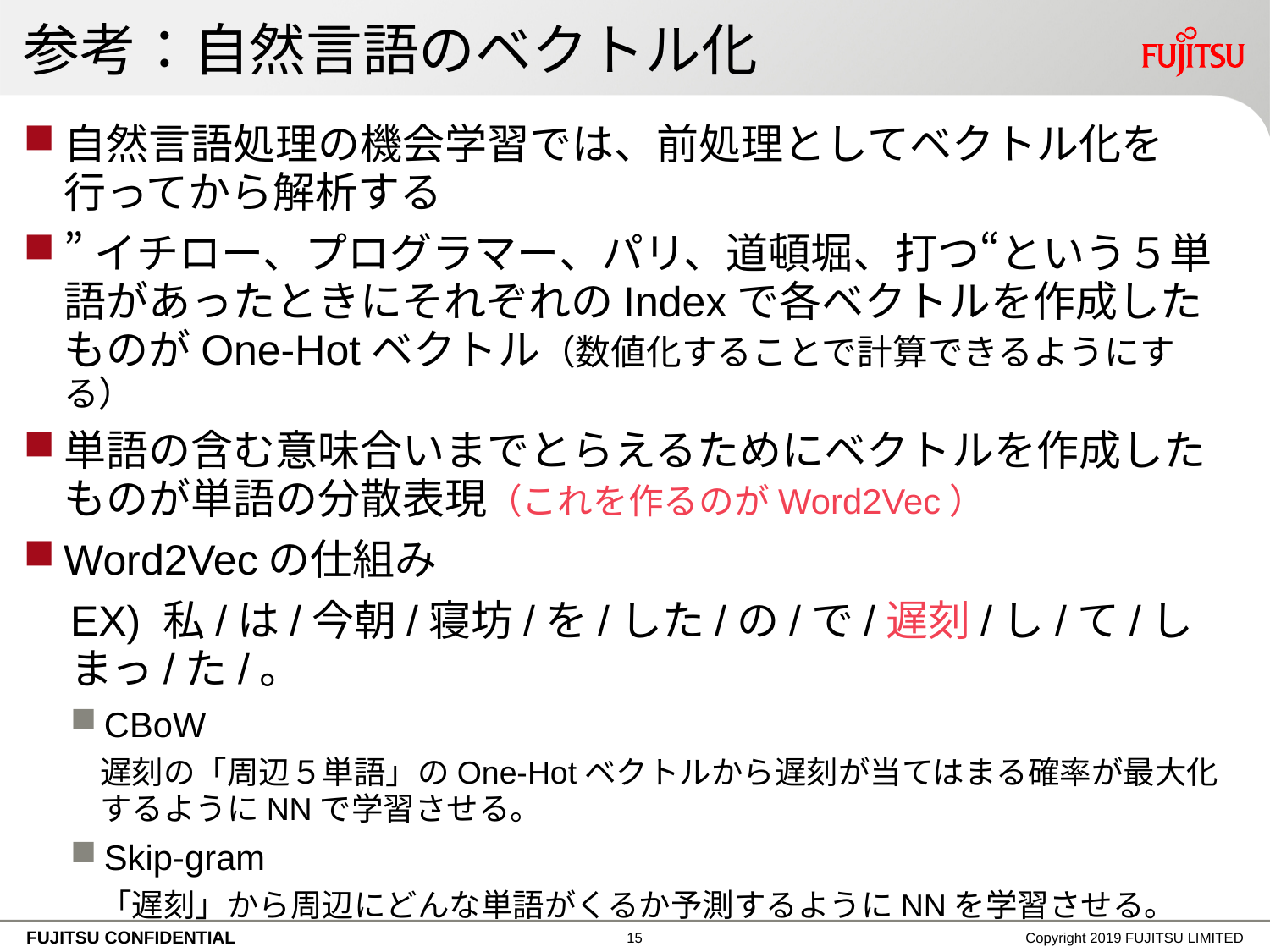

# 参考：自然言語のベクトル化
自然言語処理の機会学習では、前処理としてベクトル化を行ってから解析する
”イチロー、プログラマー、パリ、道頓堀、打つ“という５単語があったときにそれぞれのIndexで各ベクトルを作成したものがOne-Hotベクトル（数値化することで計算できるようにする）
単語の含む意味合いまでとらえるためにベクトルを作成したものが単語の分散表現（これを作るのがWord2Vec）
Word2Vecの仕組み
EX) 私/は/今朝/寝坊/を/した/の/で/遅刻/し/て/しまっ/た/。
CBoW
遅刻の「周辺５単語」のOne-Hotベクトルから遅刻が当てはまる確率が最大化するようにNNで学習させる。
Skip-gram
「遅刻」から周辺にどんな単語がくるか予測するようにNNを学習させる。

参考：https://deepage.net/bigdata/machine_learning/2016/09/02/word2vec_power_of_word_vector.html
15
Copyright 2019 FUJITSU LIMITED